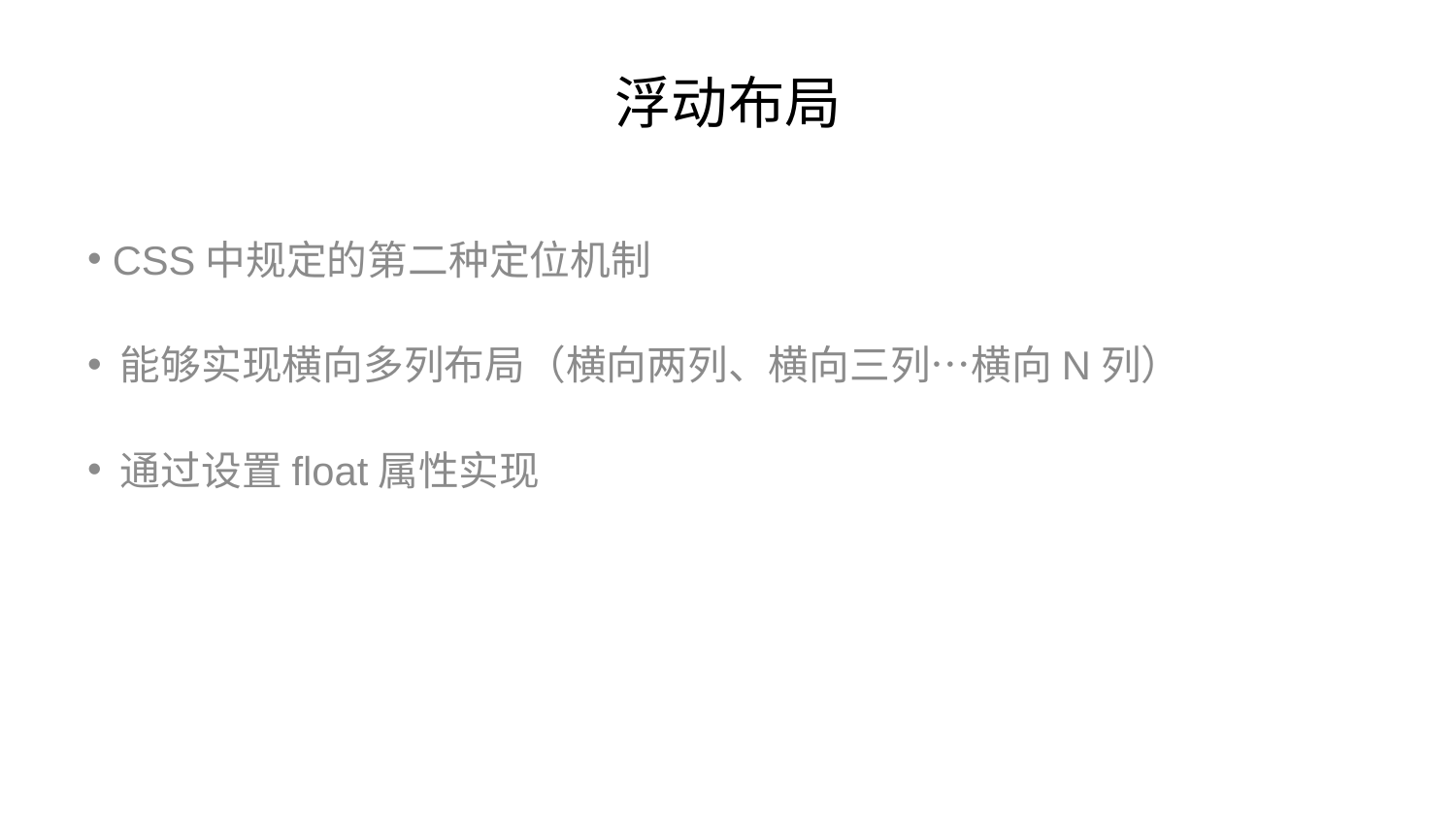

浮动布局
 CSS中规定的第二种定位机制
 能够实现横向多列布局（横向两列、横向三列…横向N列）
 通过设置float属性实现